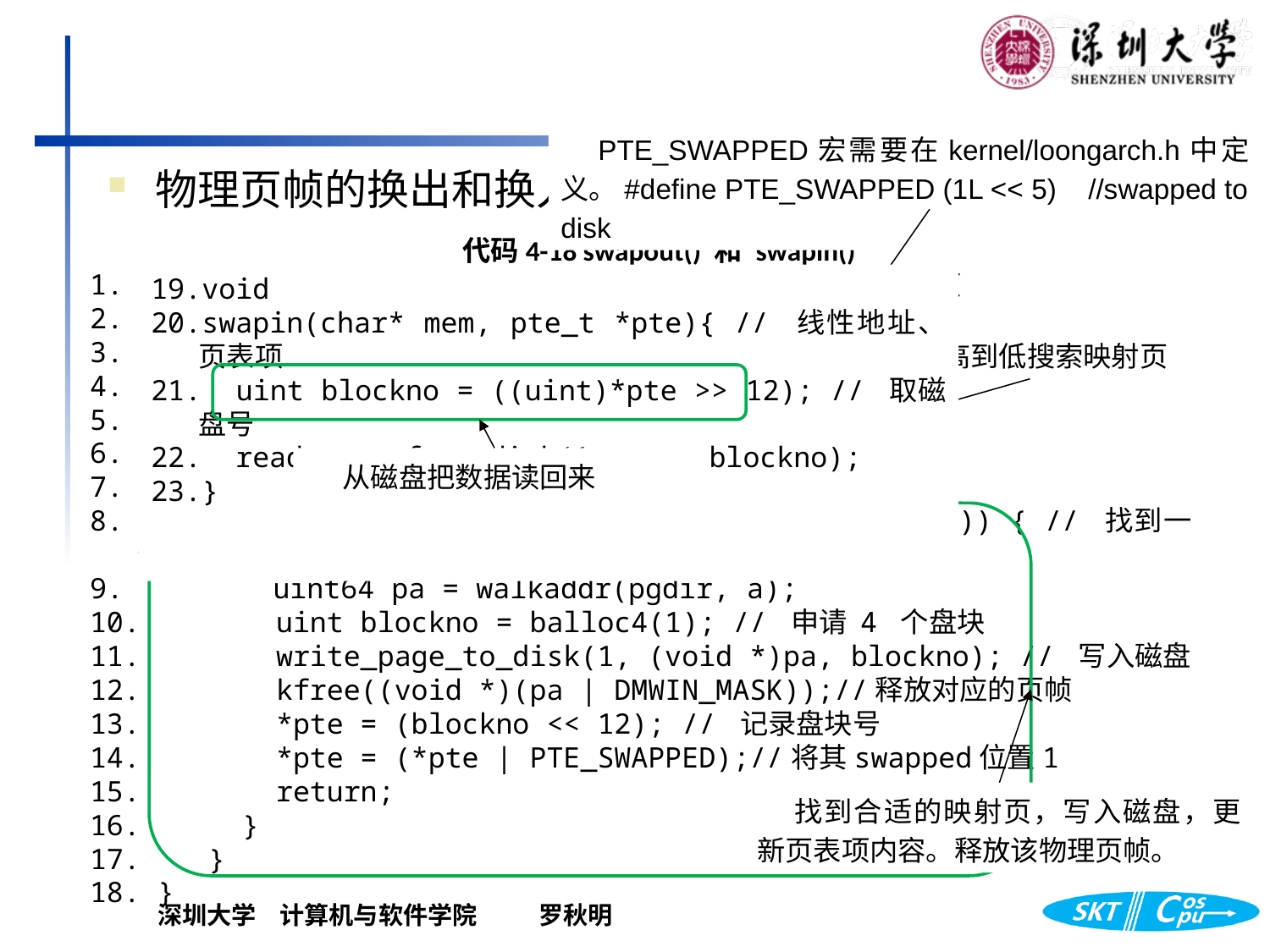

PTE_SWAPPED宏需要在kernel/loongarch.h中定义。#define PTE_SWAPPED (1L << 5)    //swapped to disk

物理页帧的换出和换入

代码4-18 swapout() 和 swapin()
void  swapout(struct proc *p) { // 换出一个物理页帧
    pte_t *pte;
    pagetable_t pgdir = p->pagetable;
    uint64 a = p->sz - 1; // 起始地址
    a = PGROUNDDOWN(a); // 向下取整
    for(; a >= p->swap_start; a -= PGSIZE) {
      pte = walk(pgdir, a, 0);
 if(*pte  & PTE_P && ((*pte & PTE_SWAPPED) == 0 )) { // 找到一个映射页,并且没有被换出
        uint64 pa = walkaddr(pgdir, a);
        uint blockno = balloc4(1); // 申请 4 个盘块
        write_page_to_disk(1, (void *)pa, blockno); // 写入磁盘
        kfree((void *)(pa | DMWIN_MASK));//释放对应的页帧
        *pte = (blockno << 12); // 记录盘块号
        *pte = (*pte | PTE_SWAPPED);//将其swapped位置1
        return;
      }
    }
 }
void
swapin(char* mem, pte_t *pte){ // 线性地址、页表项
  uint blockno = ((uint)*pte >> 12); // 取磁盘号
  read_page_from_disk(1, mem, blockno);
}

由高到低搜索映射页

从磁盘把数据读回来

找到合适的映射页，写入磁盘，更新页表项内容。释放该物理页帧。